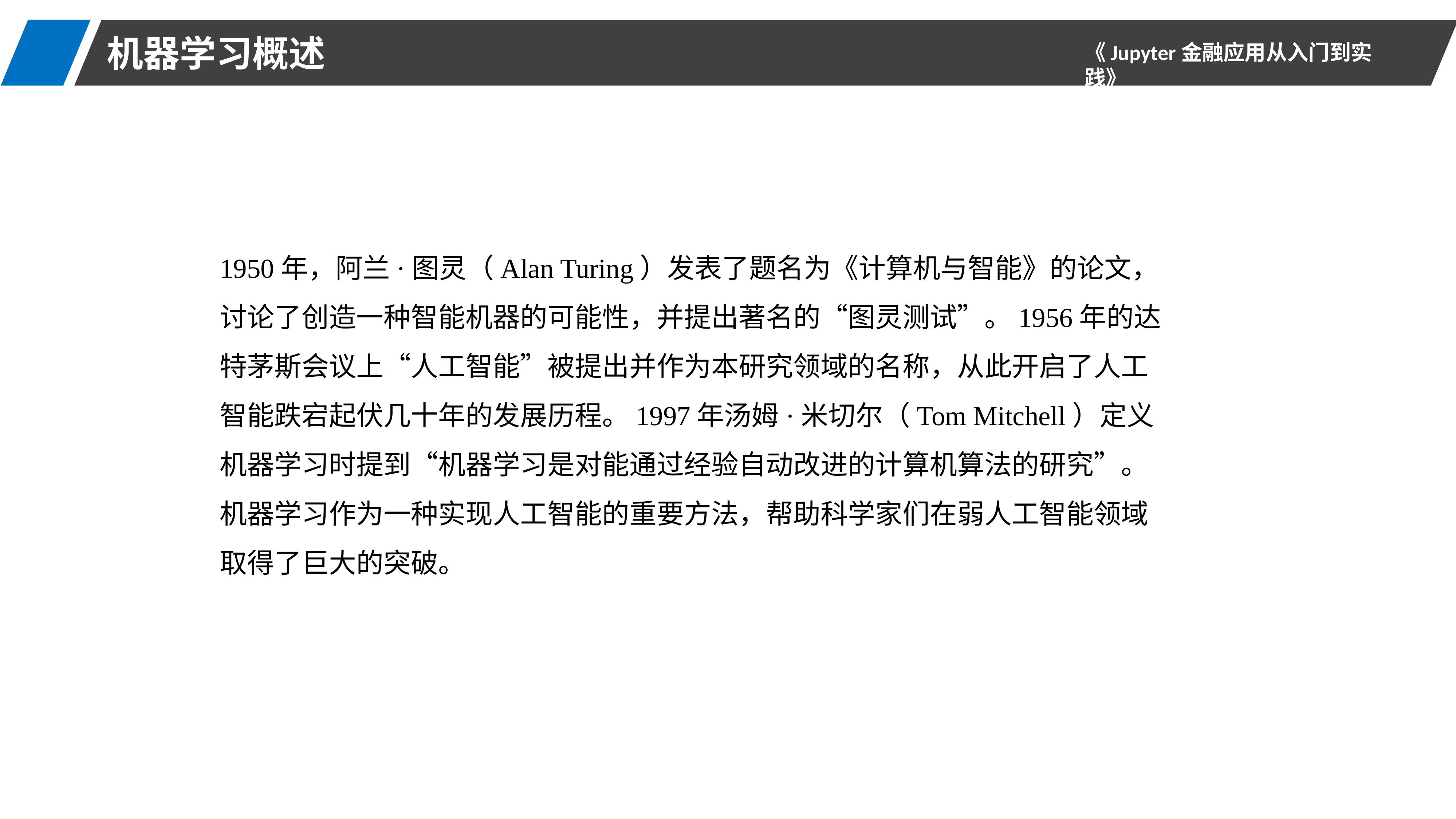

机器学习概述
1950年，阿兰·图灵（Alan Turing）发表了题名为《计算机与智能》的论文，讨论了创造一种智能机器的可能性，并提出著名的“图灵测试”。1956年的达特茅斯会议上“人工智能”被提出并作为本研究领域的名称，从此开启了人工智能跌宕起伏几十年的发展历程。1997年汤姆·米切尔（Tom Mitchell）定义机器学习时提到“机器学习是对能通过经验自动改进的计算机算法的研究”。机器学习作为一种实现人工智能的重要方法，帮助科学家们在弱人工智能领域取得了巨大的突破。